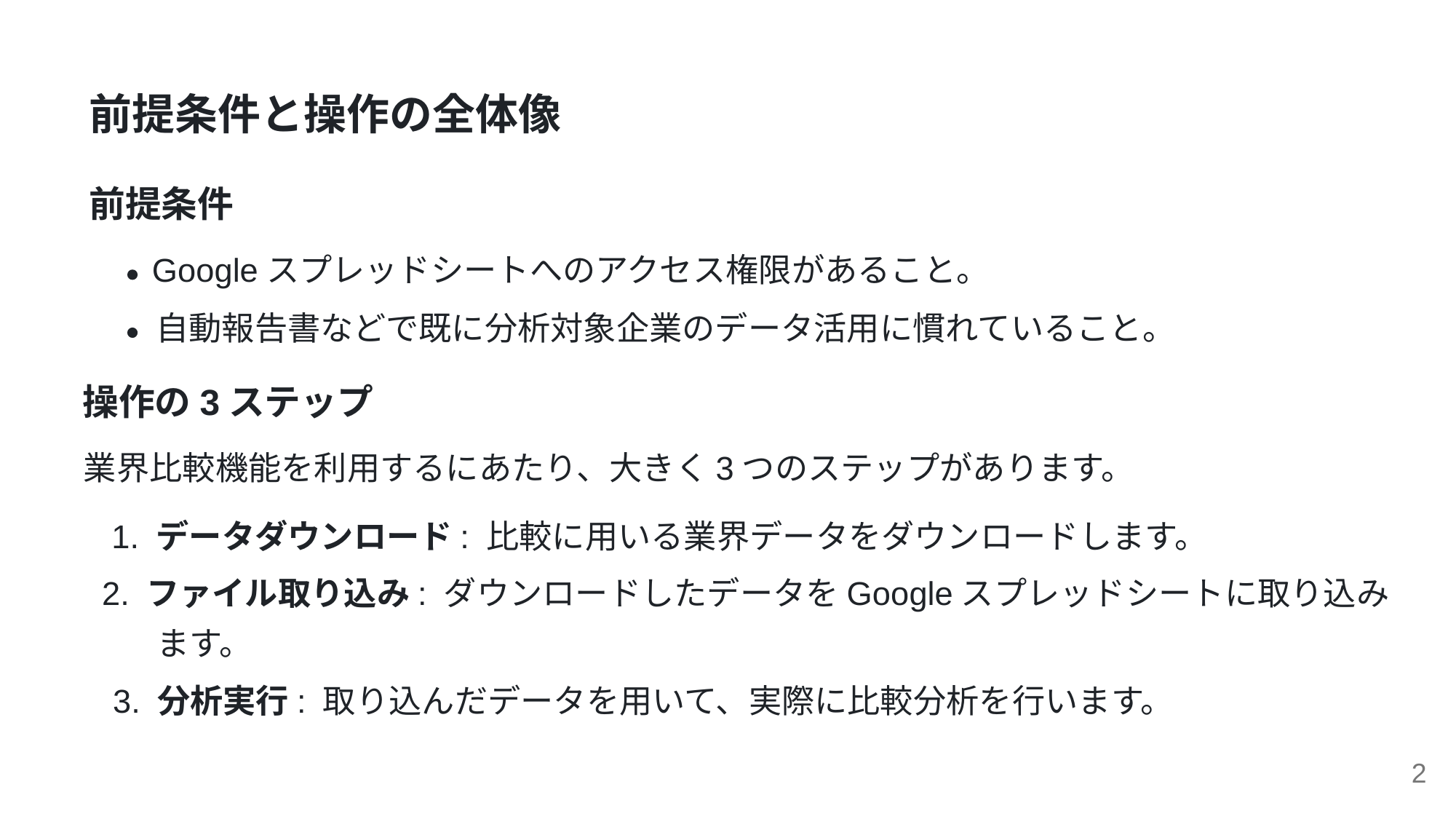

前提条件と操作の全体像
前提条件
Googleスプレッドシートへのアクセス権限があること。

⾃動報告書などで既に分析対象企業のデータ活⽤に慣れていること。

操作の3ステップ
業界⽐較機能を利⽤するにあたり、⼤きく3つのステップがあります。
1. データダウンロード: ⽐較に⽤いる業界データをダウンロードします。
2. ファイル取り込み: ダウンロードしたデータをGoogleスプレッドシートに取り込み
ます。
3. 分析実⾏: 取り込んだデータを⽤いて、実際に⽐較分析を⾏います。
2